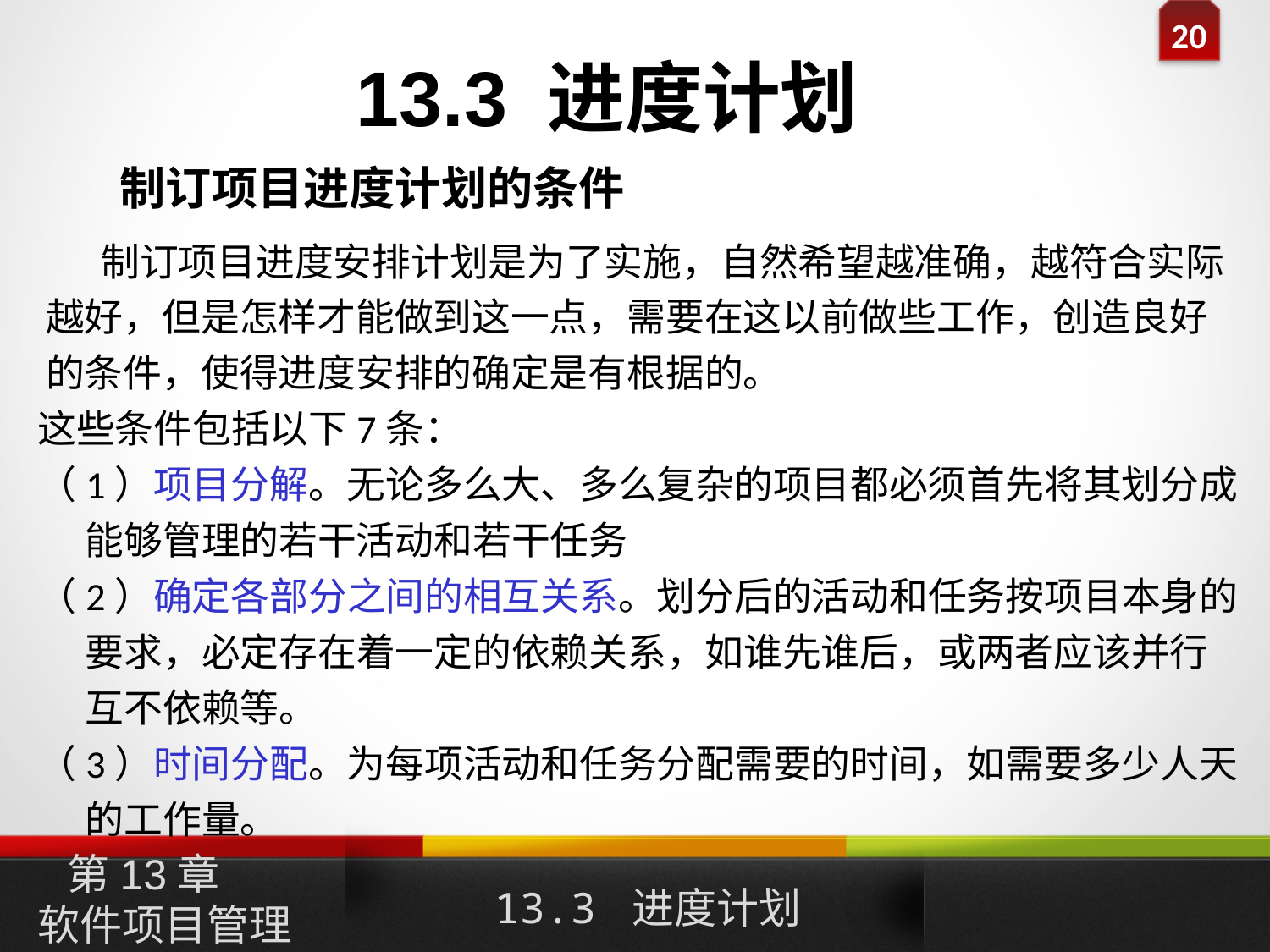

# 13.3 进度计划
    制订项目进度计划的条件
制订项目进度安排计划是为了实施，自然希望越准确，越符合实际越好，但是怎样才能做到这一点，需要在这以前做些工作，创造良好的条件，使得进度安排的确定是有根据的。
这些条件包括以下7条：
（1）项目分解。无论多么大、多么复杂的项目都必须首先将其划分成能够管理的若干活动和若干任务
（2）确定各部分之间的相互关系。划分后的活动和任务按项目本身的要求，必定存在着一定的依赖关系，如谁先谁后，或两者应该并行互不依赖等。
（3）时间分配。为每项活动和任务分配需要的时间，如需要多少人天的工作量。
第13章
软件项目管理
13.3 进度计划